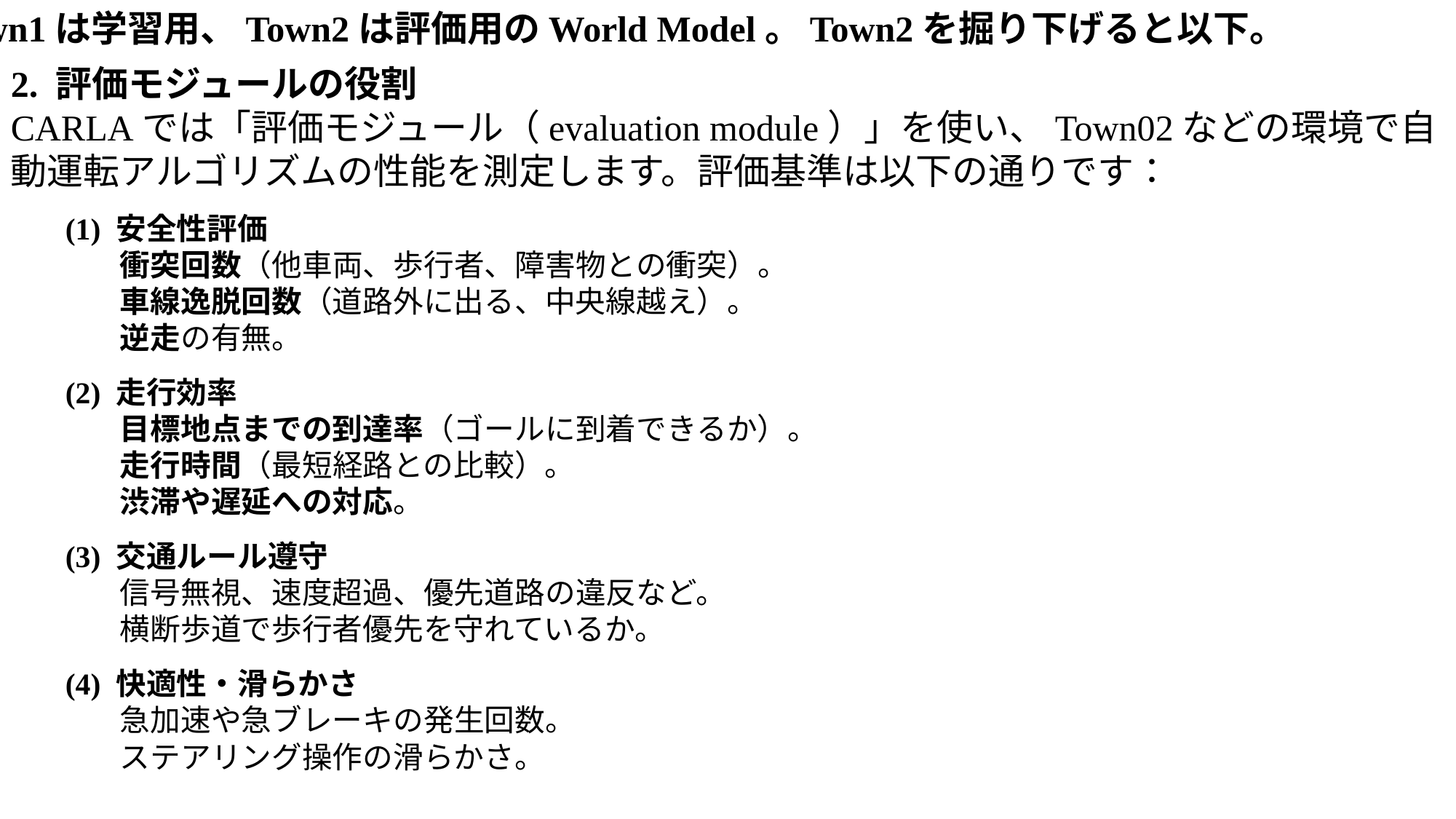

Town1は学習用、Town2は評価用のWorld Model。Town2を掘り下げると以下。
2. 評価モジュールの役割
CARLAでは「評価モジュール（evaluation module）」を使い、Town02などの環境で自動運転アルゴリズムの性能を測定します。評価基準は以下の通りです：
(1) 安全性評価
衝突回数（他車両、歩行者、障害物との衝突）。
車線逸脱回数（道路外に出る、中央線越え）。
逆走の有無。
(2) 走行効率
目標地点までの到達率（ゴールに到着できるか）。
走行時間（最短経路との比較）。
渋滞や遅延への対応。
(3) 交通ルール遵守
信号無視、速度超過、優先道路の違反など。
横断歩道で歩行者優先を守れているか。
(4) 快適性・滑らかさ
急加速や急ブレーキの発生回数。
ステアリング操作の滑らかさ。